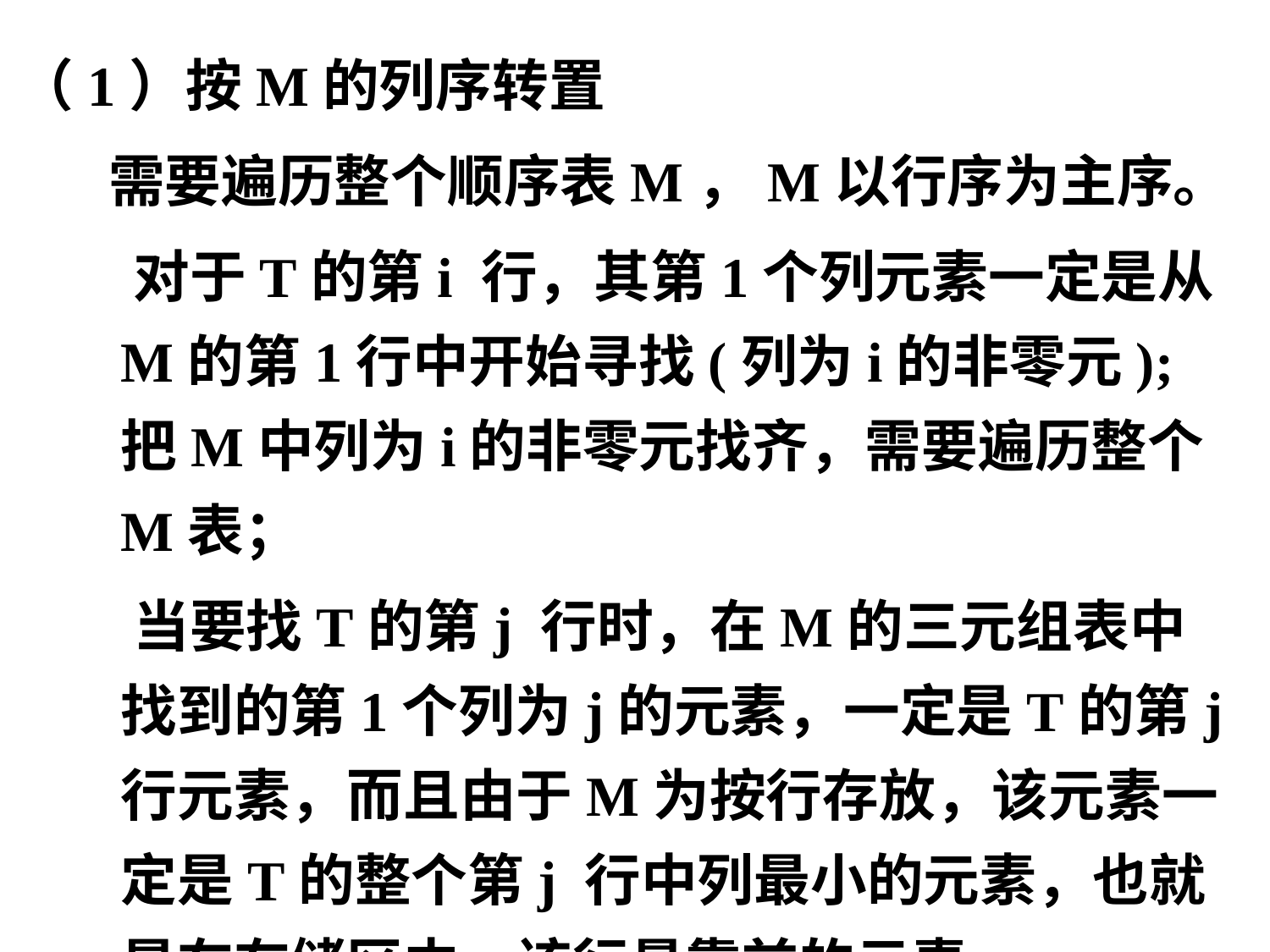

（1）按M的列序转置
      需要遍历整个顺序表M，M以行序为主序。
   对于T的第i 行，其第1个列元素一定是从M的第1行中开始寻找(列为i的非零元); 把M中列为i的非零元找齐，需要遍历整个M表；
   当要找T的第j 行时，在M的三元组表中找到的第1个列为j的元素，一定是T的第j行元素，而且由于M为按行存放，该元素一定是T的整个第j 行中列最小的元素，也就是在存储区中，该行最靠前的元素。